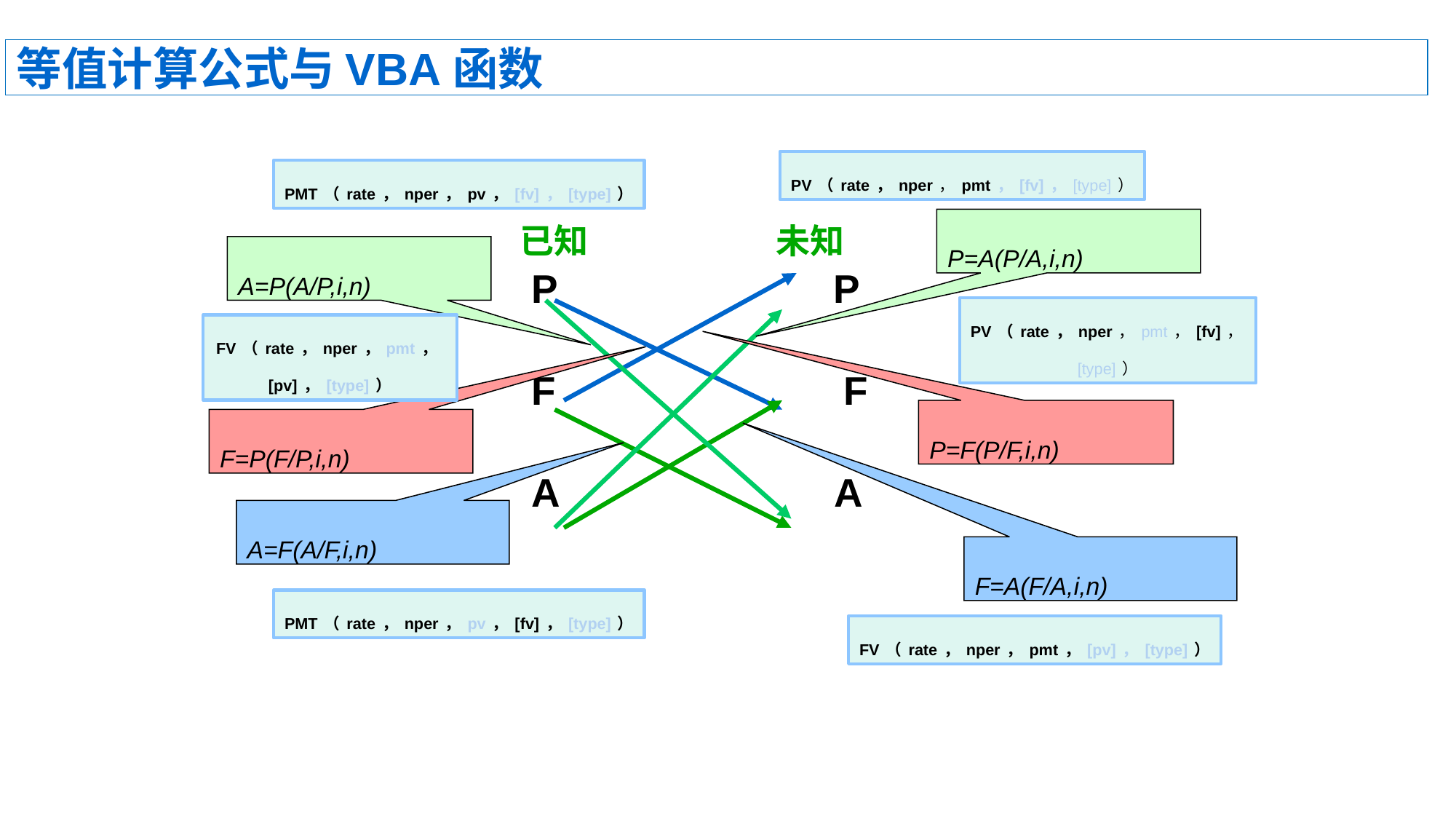

28
# 等值计算公式与VBA函数
PV（rate，nper，pmt，[fv]，[type]）
PMT（rate，nper，pv，[fv]，[type]）
P=A(P/A,i,n)
已知                        未知
 P                         P

 F                          F

 A                         A
A=P(A/P,i,n)

PV（rate，nper，pmt，[fv]，[type]）

FV（rate，nper，pmt，[pv]，[type]）

P=F(P/F,i,n)
F=P(F/P,i,n)

A=F(A/F,i,n)
F=A(F/A,i,n)
PMT（rate，nper，pv，[fv]，[type]）
FV（rate，nper，pmt，[pv]，[type]）